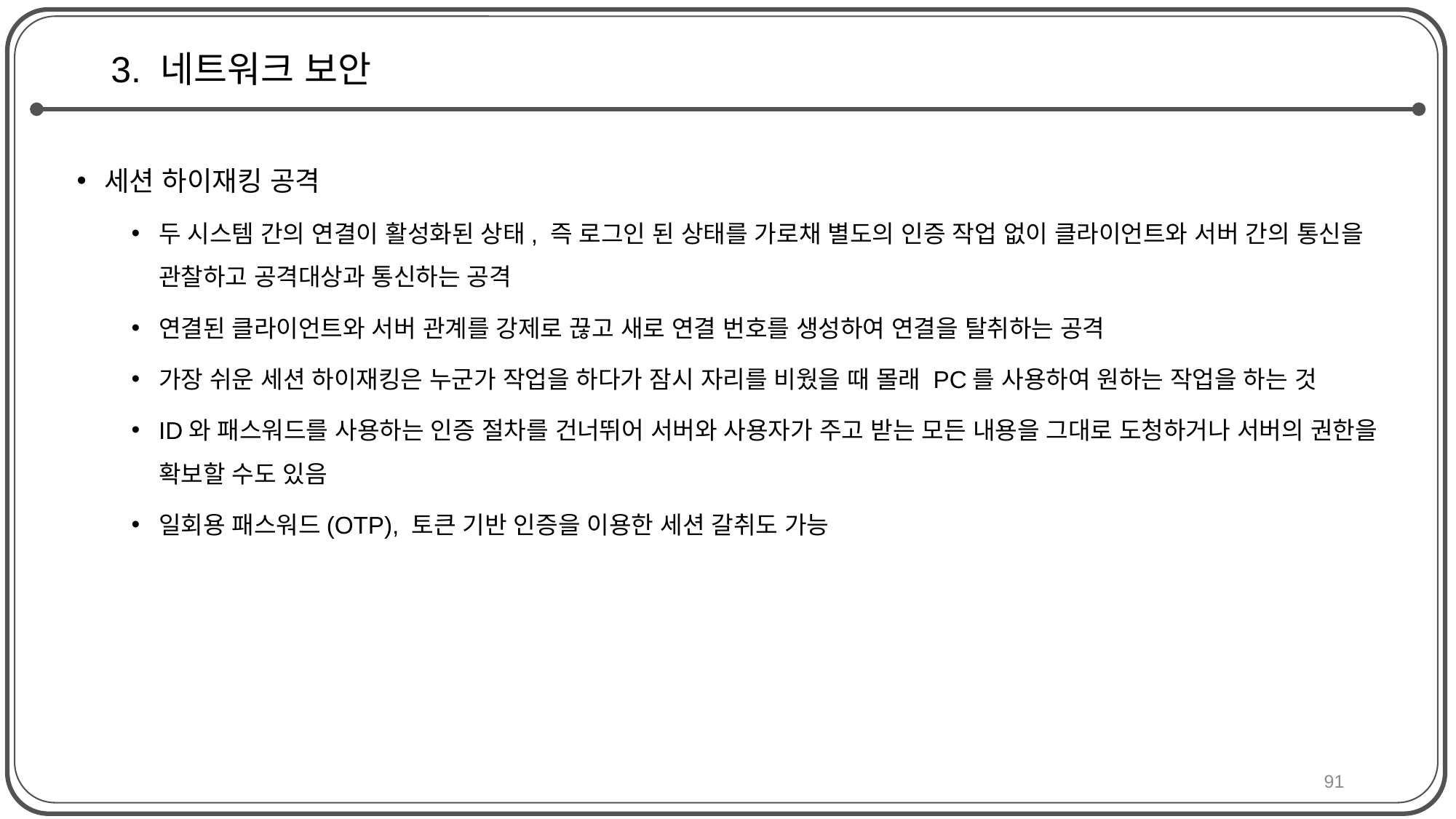

# 3. 네트워크 보안
세션 하이재킹 공격
두 시스템 간의 연결이 활성화된 상태, 즉 로그인 된 상태를 가로채 별도의 인증 작업 없이 클라이언트와 서버 간의 통신을 관찰하고 공격대상과 통신하는 공격
연결된 클라이언트와 서버 관계를 강제로 끊고 새로 연결 번호를 생성하여 연결을 탈취하는 공격
가장 쉬운 세션 하이재킹은 누군가 작업을 하다가 잠시 자리를 비웠을 때 몰래 PC를 사용하여 원하는 작업을 하는 것
ID와 패스워드를 사용하는 인증 절차를 건너뛰어 서버와 사용자가 주고 받는 모든 내용을 그대로 도청하거나 서버의 권한을 확보할 수도 있음
일회용 패스워드(OTP), 토큰 기반 인증을 이용한 세션 갈취도 가능

91